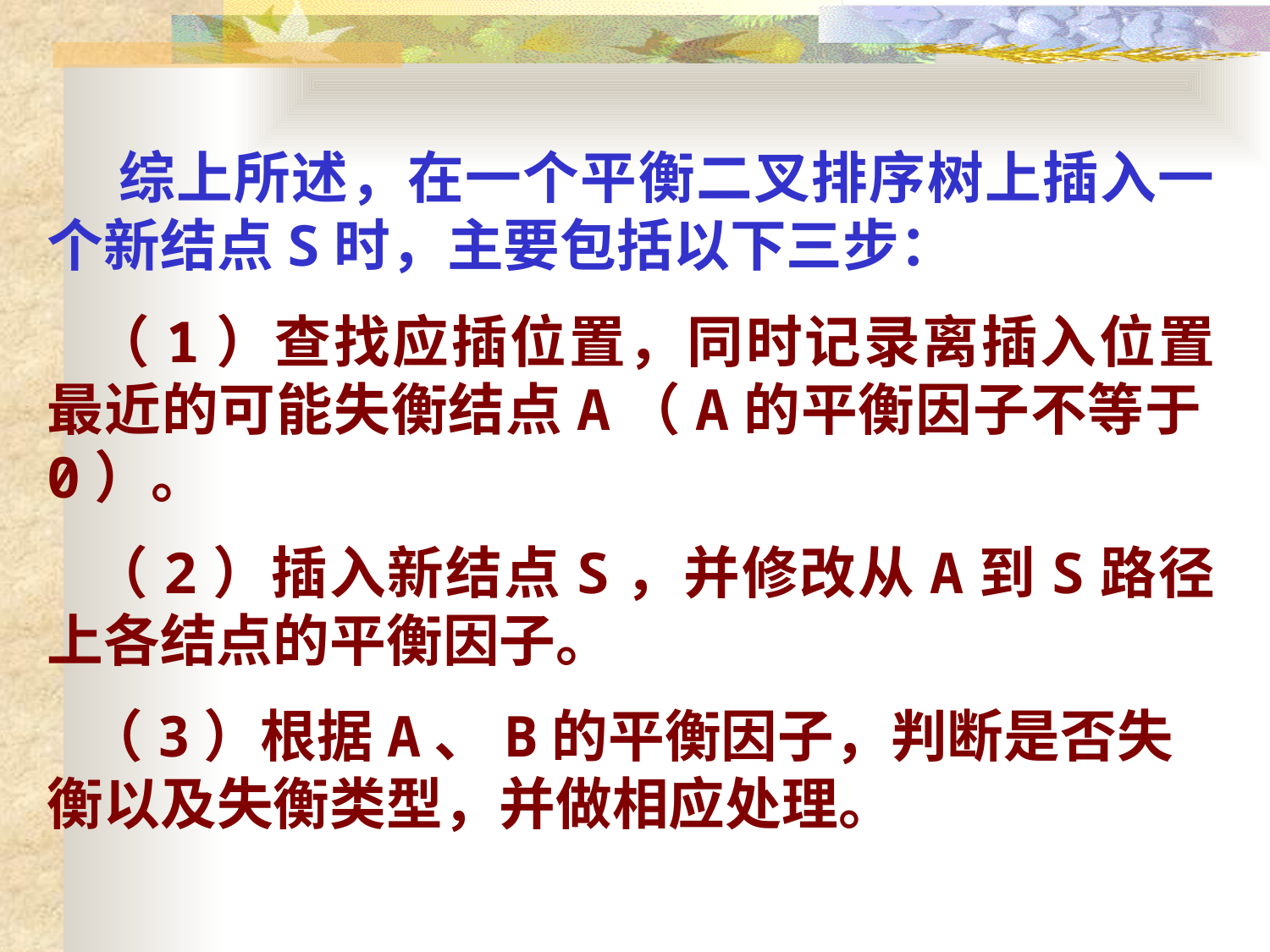

综上所述，在一个平衡二叉排序树上插入一个新结点S时，主要包括以下三步：
  （1）查找应插位置，同时记录离插入位置最近的可能失衡结点A（A的平衡因子不等于0）。
  （2）插入新结点S，并修改从A到S路径上各结点的平衡因子。
  （3）根据A、B的平衡因子，判断是否失衡以及失衡类型，并做相应处理。